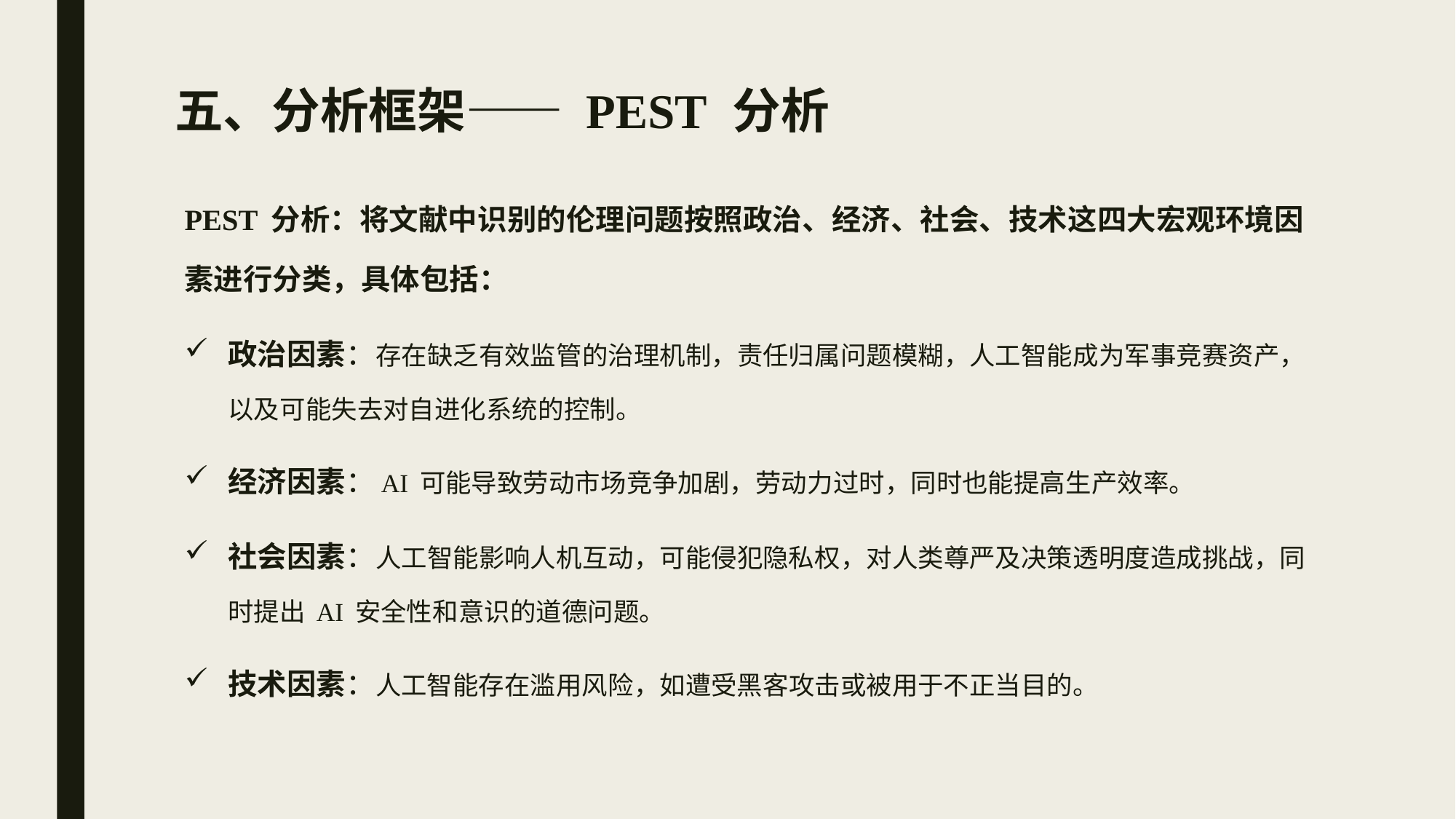

# 五、分析框架—— PEST 分析
PEST 分析：将文献中识别的伦理问题按照政治、经济、社会、技术这四大宏观环境因素进行分类，具体包括：
政治因素：存在缺乏有效监管的治理机制，责任归属问题模糊，人工智能成为军事竞赛资产，以及可能失去对自进化系统的控制。
经济因素：AI 可能导致劳动市场竞争加剧，劳动力过时，同时也能提高生产效率。
社会因素：人工智能影响人机互动，可能侵犯隐私权，对人类尊严及决策透明度造成挑战，同时提出 AI 安全性和意识的道德问题。
技术因素：人工智能存在滥用风险，如遭受黑客攻击或被用于不正当目的。